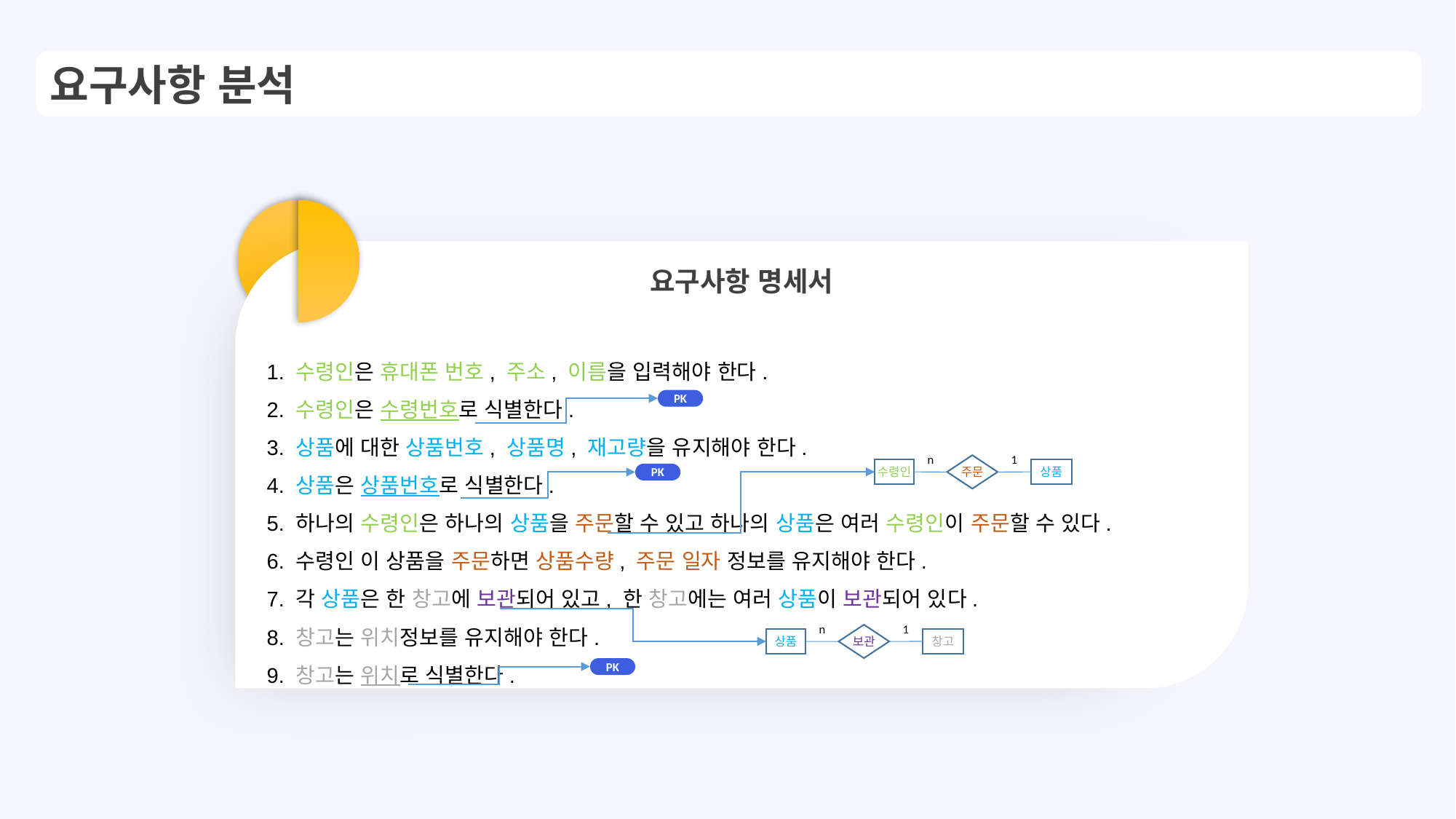

요구사항 분석

ㄷ
요구사항 명세서

1. 수령인은 휴대폰 번호, 주소, 이름을 입력해야 한다.
2. 수령인은 수령번호로 식별한다.
3. 상품에 대한 상품번호, 상품명, 재고량을 유지해야 한다.
4. 상품은 상품번호로 식별한다.
5. 하나의 수령인은 하나의 상품을 주문할 수 있고 하나의 상품은 여러 수령인이 주문할 수 있다.
6. 수령인 이 상품을 주문하면 상품수량, 주문 일자 정보를 유지해야 한다.
7. 각 상품은 한 창고에 보관되어 있고, 한 창고에는 여러 상품이 보관되어 있다.
8. 창고는 위치정보를 유지해야 한다.
9. 창고는 위치로 식별한다.
PK
n
1
주문
상품
수령인
PK
n
1
보관
창고
상품
PK